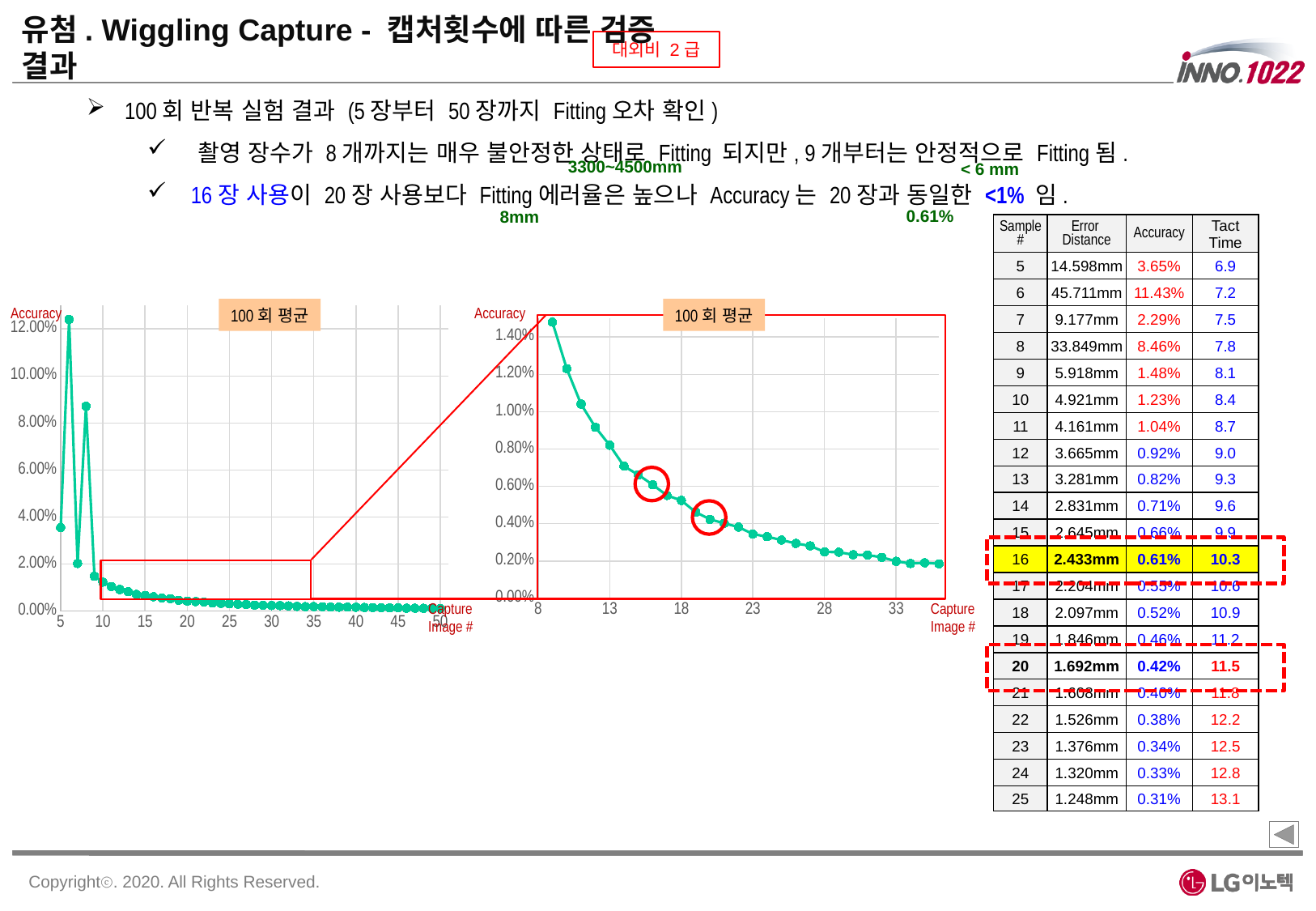

유첨. Wiggling Capture - 캡처횟수에 따른 검증 결과
100회 반복 실험 결과 (5장부터 50장까지 Fitting오차 확인)
 촬영 장수가 8개까지는 매우 불안정한 상태로 Fitting 되지만, 9개부터는 안정적으로 Fitting됨.
 16장 사용이 20장 사용보다 Fitting에러율은 높으나 Accuracy는 20장과 동일한 <1% 임.
3300~4500mm
< 6 mm
0.61%
8mm
| Sample # | Error Distance | Accuracy | Tact Time |
| --- | --- | --- | --- |
| 5 | 14.598mm | 3.65% | 6.9 |
| 6 | 45.711mm | 11.43% | 7.2 |
| 7 | 9.177mm | 2.29% | 7.5 |
| 8 | 33.849mm | 8.46% | 7.8 |
| 9 | 5.918mm | 1.48% | 8.1 |
| 10 | 4.921mm | 1.23% | 8.4 |
| 11 | 4.161mm | 1.04% | 8.7 |
| 12 | 3.665mm | 0.92% | 9.0 |
| 13 | 3.281mm | 0.82% | 9.3 |
| 14 | 2.831mm | 0.71% | 9.6 |
| 15 | 2.645mm | 0.66% | 9.9 |
| 16 | 2.433mm | 0.61% | 10.3 |
| 17 | 2.204mm | 0.55% | 10.6 |
| 18 | 2.097mm | 0.52% | 10.9 |
| 19 | 1.846mm | 0.46% | 11.2 |
| 20 | 1.692mm | 0.42% | 11.5 |
| 21 | 1.608mm | 0.40% | 11.8 |
| 22 | 1.526mm | 0.38% | 12.2 |
| 23 | 1.376mm | 0.34% | 12.5 |
| 24 | 1.320mm | 0.33% | 12.8 |
| 25 | 1.248mm | 0.31% | 13.1 |
Accuracy
Accuracy

### Chart

| Category | Accuracy |
|---|---|
100회 평균
100회 평균

### Chart

| Category | Accuracy |
|---|---|

Capture
Image #
Capture
Image #